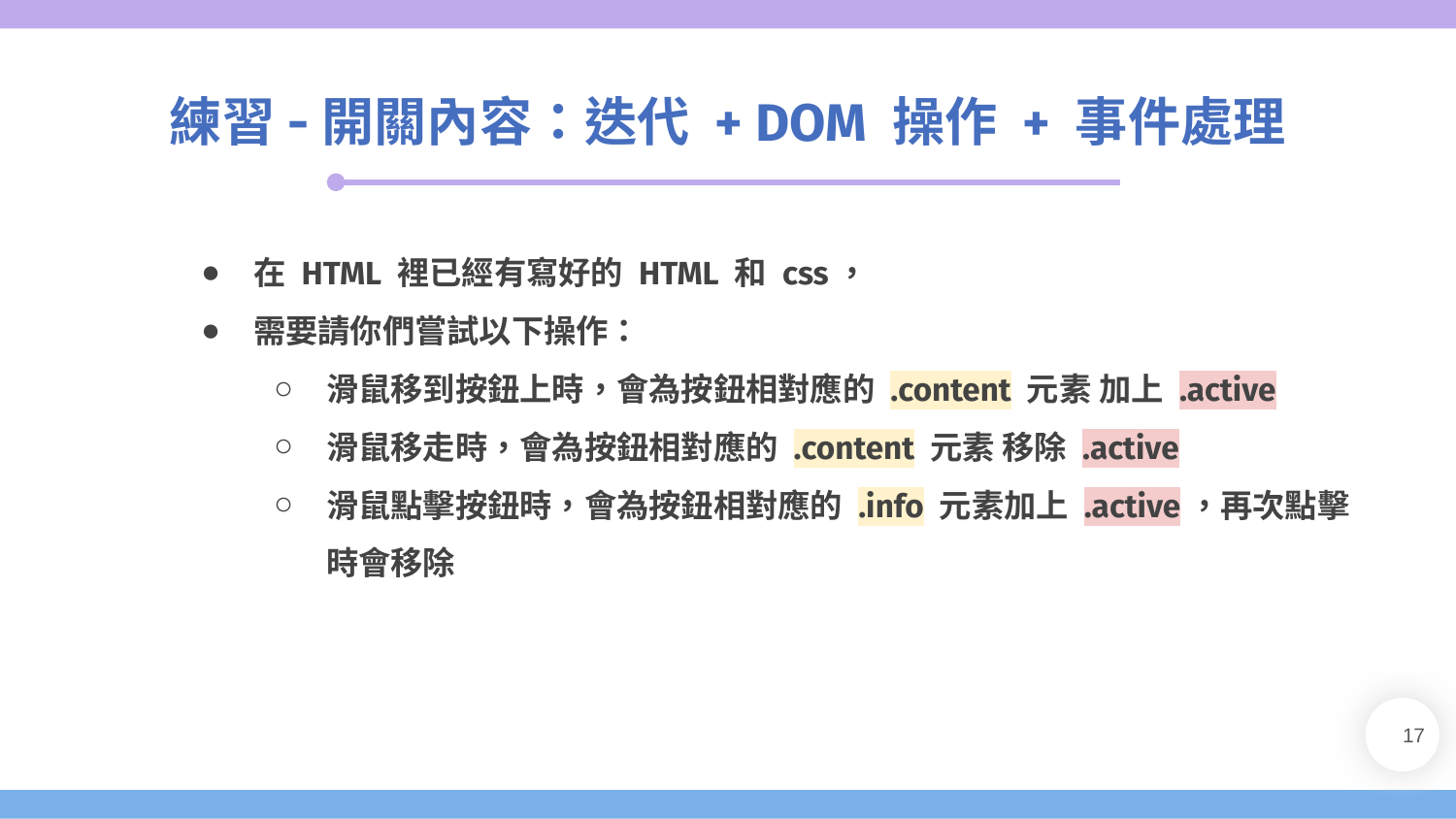

練習-開關內容：迭代 + DOM 操作 + 事件處理
在 HTML 裡已經有寫好的 HTML 和 css，
需要請你們嘗試以下操作：
滑鼠移到按鈕上時，會為按鈕相對應的 .content 元素 加上 .active
滑鼠移走時，會為按鈕相對應的 .content 元素 移除 .active
滑鼠點擊按鈕時，會為按鈕相對應的 .info 元素加上 .active，再次點擊時會移除

17